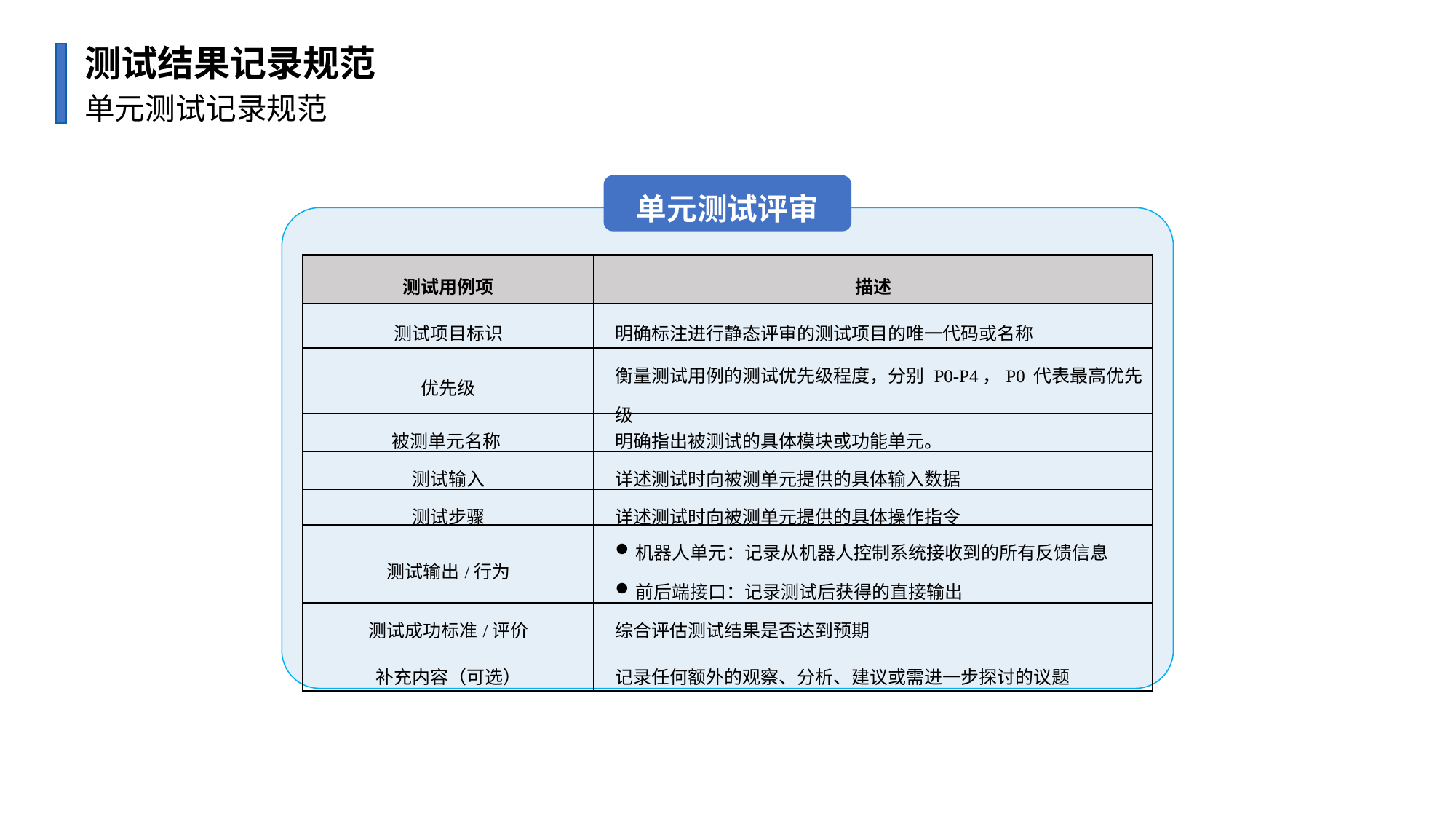

测试结果记录规范

单元测试记录规范
单元测试评审

| 测试用例项 | 描述 |
| --- | --- |
| 测试项目标识 | 明确标注进行静态评审的测试项目的唯一代码或名称 |
| 优先级 | 衡量测试用例的测试优先级程度，分别 P0-P4，P0 代表最高优先级 |
| 被测单元名称 | 明确指出被测试的具体模块或功能单元。 |
| 测试输入 | 详述测试时向被测单元提供的具体输入数据 |
| 测试步骤 | 详述测试时向被测单元提供的具体操作指令 |
| 测试输出/行为 | 机器人单元：记录从机器人控制系统接收到的所有反馈信息 前后端接口：记录测试后获得的直接输出 |
| 测试成功标准/评价 | 综合评估测试结果是否达到预期 |
| 补充内容（可选） | 记录任何额外的观察、分析、建议或需进一步探讨的议题 |